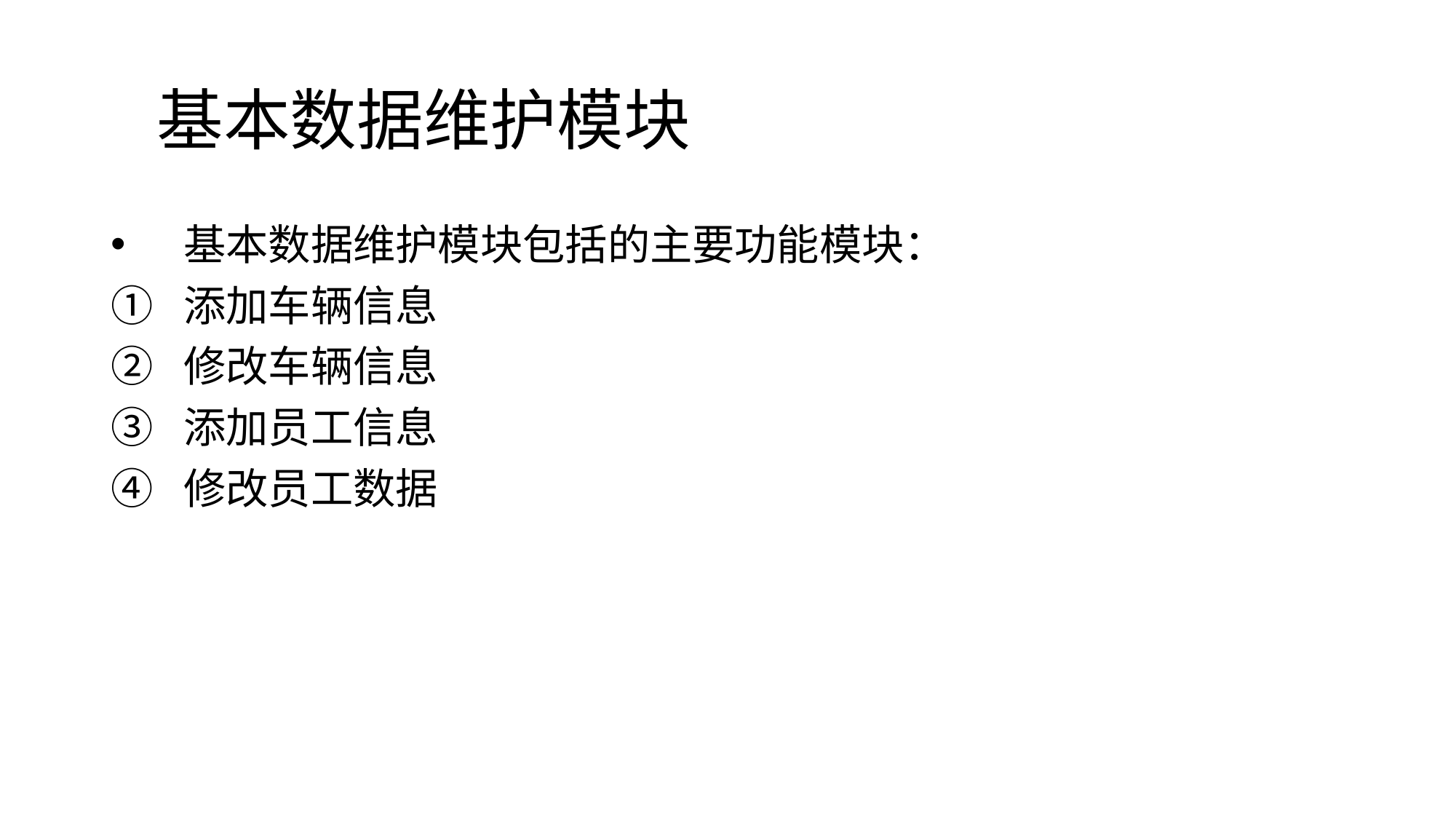

# 基本数据维护模块
基本数据维护模块包括的主要功能模块：
添加车辆信息
修改车辆信息
添加员工信息
修改员工数据